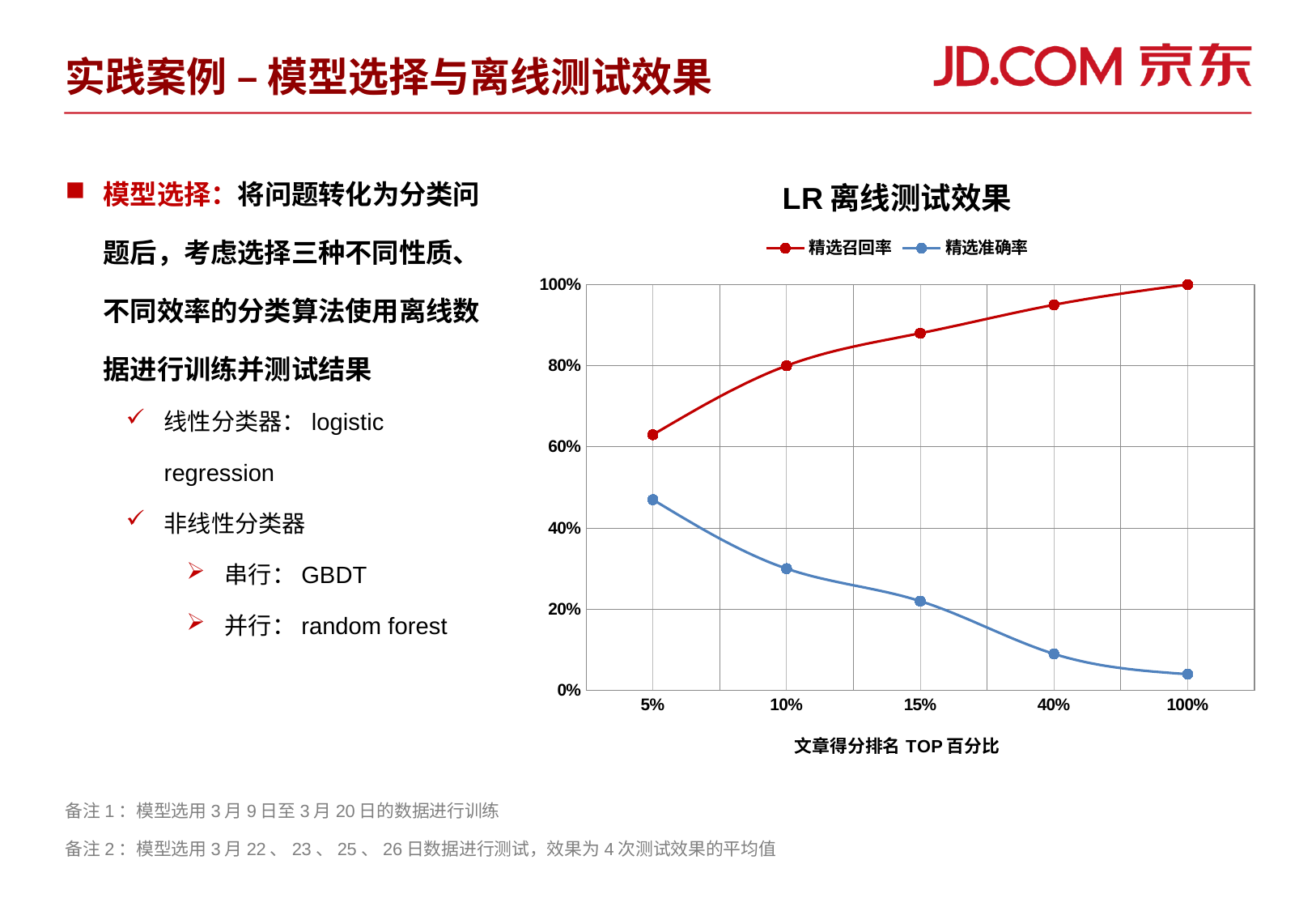

实践案例 – 模型选择与离线测试效果
模型选择：将问题转化为分类问题后，考虑选择三种不同性质、不同效率的分类算法使用离线数据进行训练并测试结果
线性分类器：logistic regression
非线性分类器
串行：GBDT
并行：random forest

### Chart: LR离线测试效果

| Category | 精选召回率 | 精选准确率 |
|---|---|---|
| 0.05 | 0.63 | 0.47 |
| 0.1 | 0.8 | 0.3 |
| 0.15 | 0.88 | 0.22 |
| 0.4 | 0.95 | 0.09 |
| 1 | 1.0 | 0.04 |
备注1：模型选用3月9日至3月20日的数据进行训练
备注2：模型选用3月22、23、25、26日数据进行测试，效果为4次测试效果的平均值